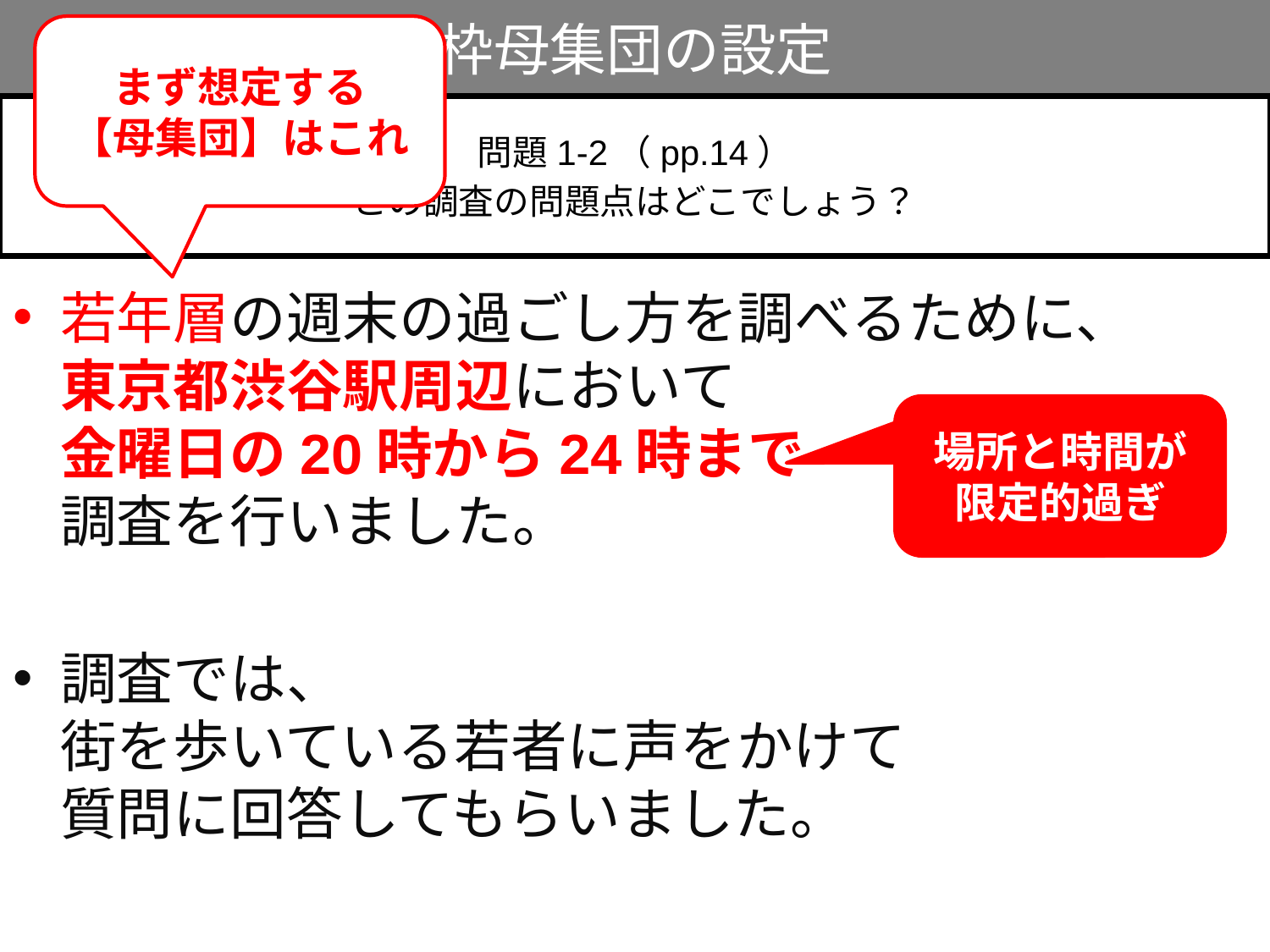

# 枠母集団の設定
まず想定する
【母集団】はこれ
問題1-2（pp.14）
この調査の問題点はどこでしょう？
若年層の週末の過ごし方を調べるために、
東京都渋谷駅周辺において
金曜日の20時から24時まで
調査を行いました。

調査では、
街を歩いている若者に声をかけて
質問に回答してもらいました。
場所と時間が限定的過ぎ